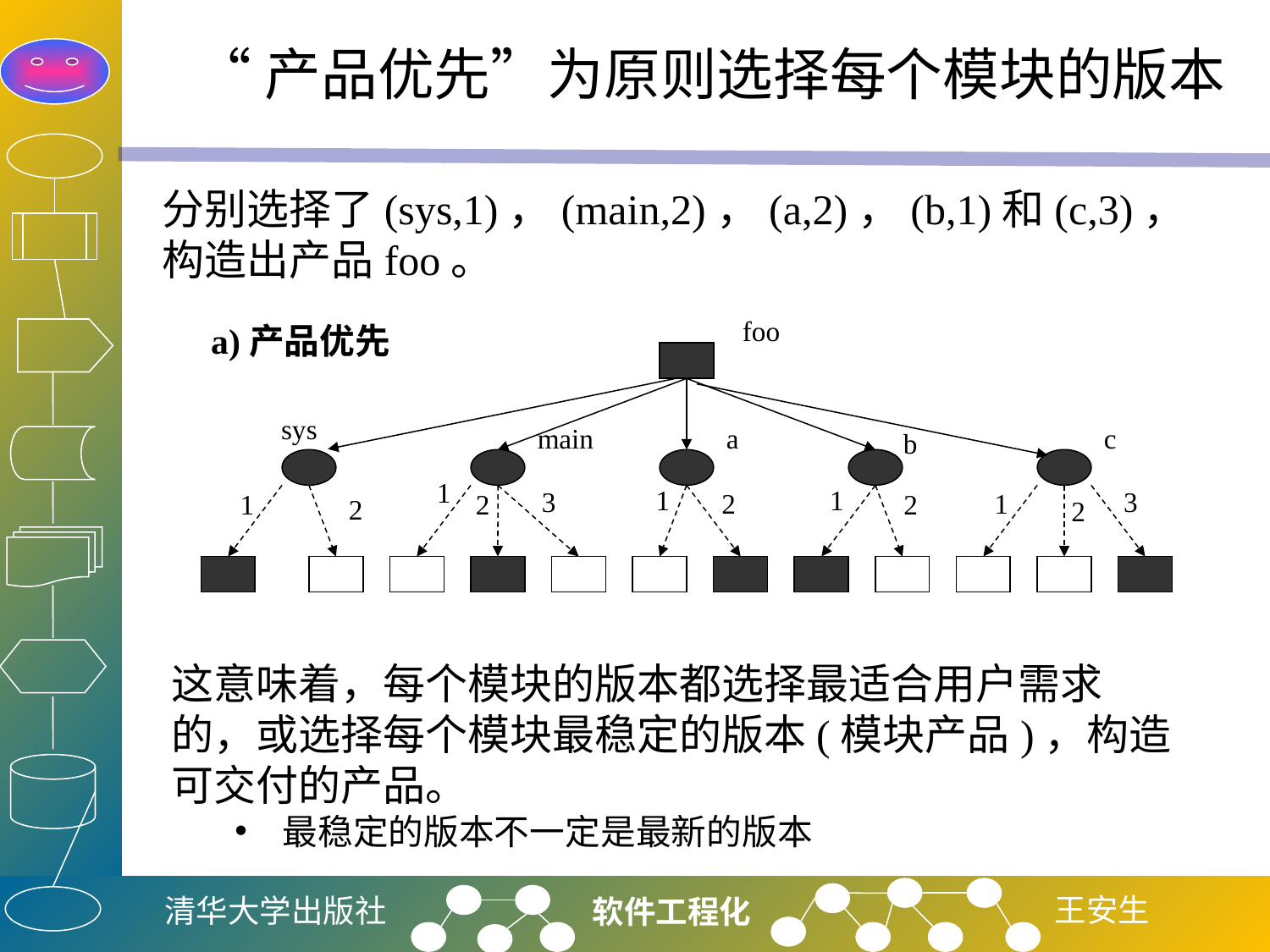

# “产品优先”为原则选择每个模块的版本
分别选择了(sys,1)，(main,2)，(a,2)，(b,1)和(c,3)，构造出产品foo。
foo
a)产品优先

sys
main
a
c
b

1
1
1
3
3
2
1
1
2
2
2

2
这意味着，每个模块的版本都选择最适合用户需求的，或选择每个模块最稳定的版本(模块产品)，构造可交付的产品。
最稳定的版本不一定是最新的版本